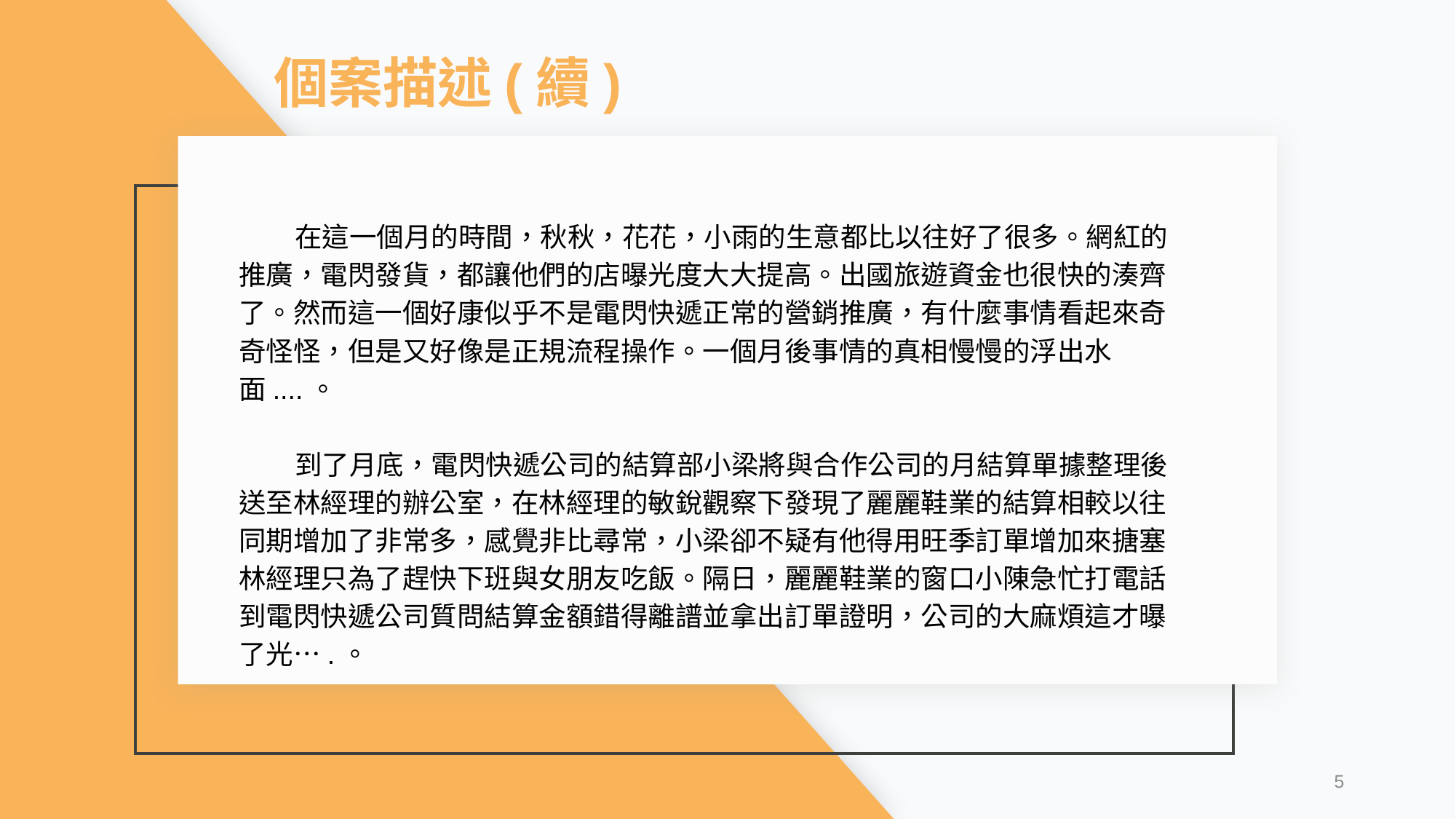

個案描述(續)

        在這一個月的時間，秋秋，花花，小雨的生意都比以往好了很多。網紅的推廣，電閃發貨，都讓他們的店曝光度大大提高。出國旅遊資金也很快的湊齊了。然而這一個好康似乎不是電閃快遞正常的營銷推廣，有什麼事情看起來奇奇怪怪，但是又好像是正規流程操作。一個月後事情的真相慢慢的浮出水面....。

        到了月底，電閃快遞公司的結算部小梁將與合作公司的月結算單據整理後送至林經理的辦公室，在林經理的敏銳觀察下發現了麗麗鞋業的結算相較以往同期增加了非常多，感覺非比尋常，小梁卻不疑有他得用旺季訂單增加來搪塞林經理只為了趕快下班與女朋友吃飯。隔日，麗麗鞋業的窗口小陳急忙打電話到電閃快遞公司質問結算金額錯得離譜並拿出訂單證明，公司的大麻煩這才曝了光….。

5